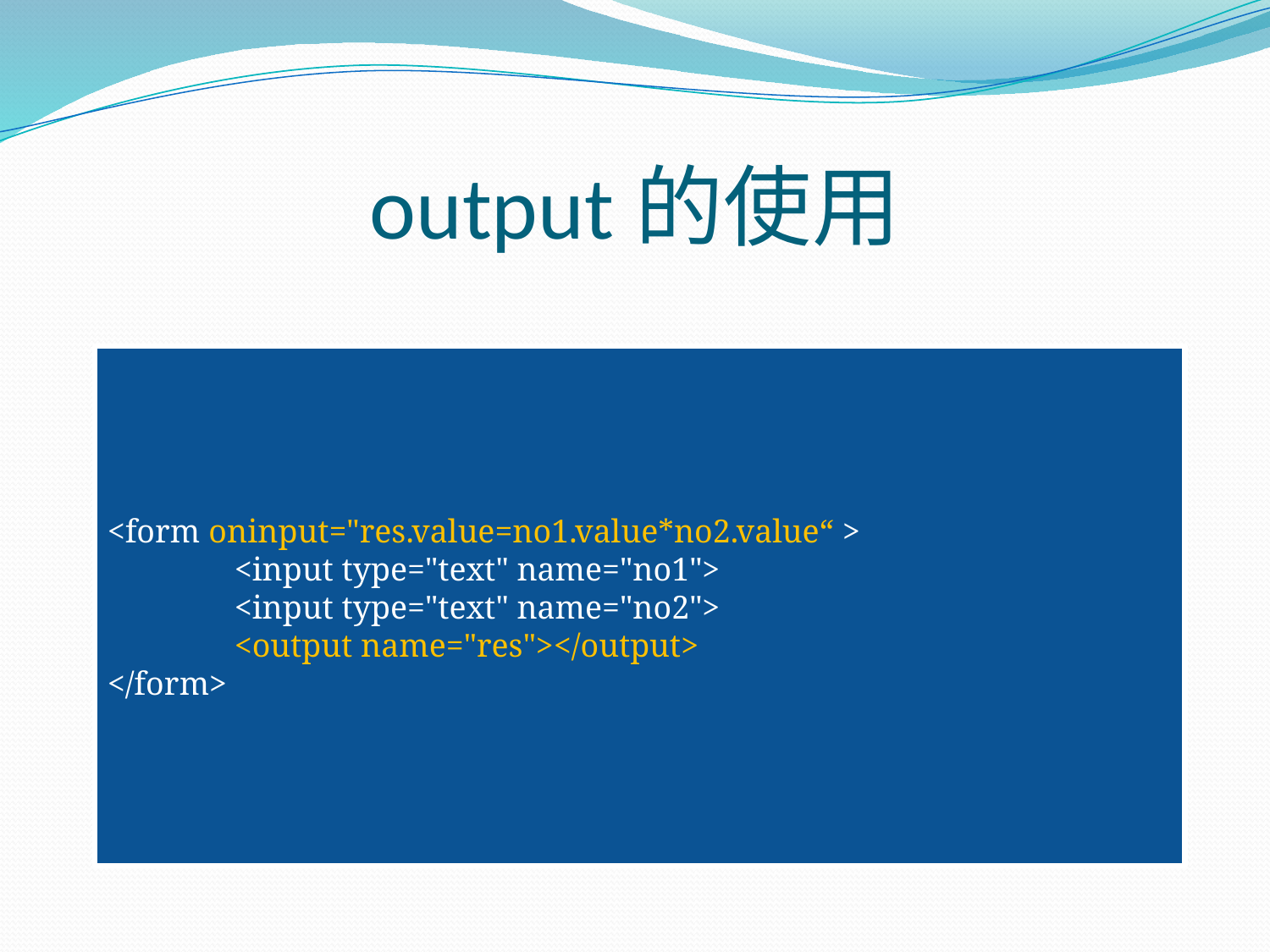

# output的使用
<form oninput="res.value=no1.value*no2.value“ >
	<input type="text" name="no1">
	<input type="text" name="no2">
	<output name="res"></output>
</form>